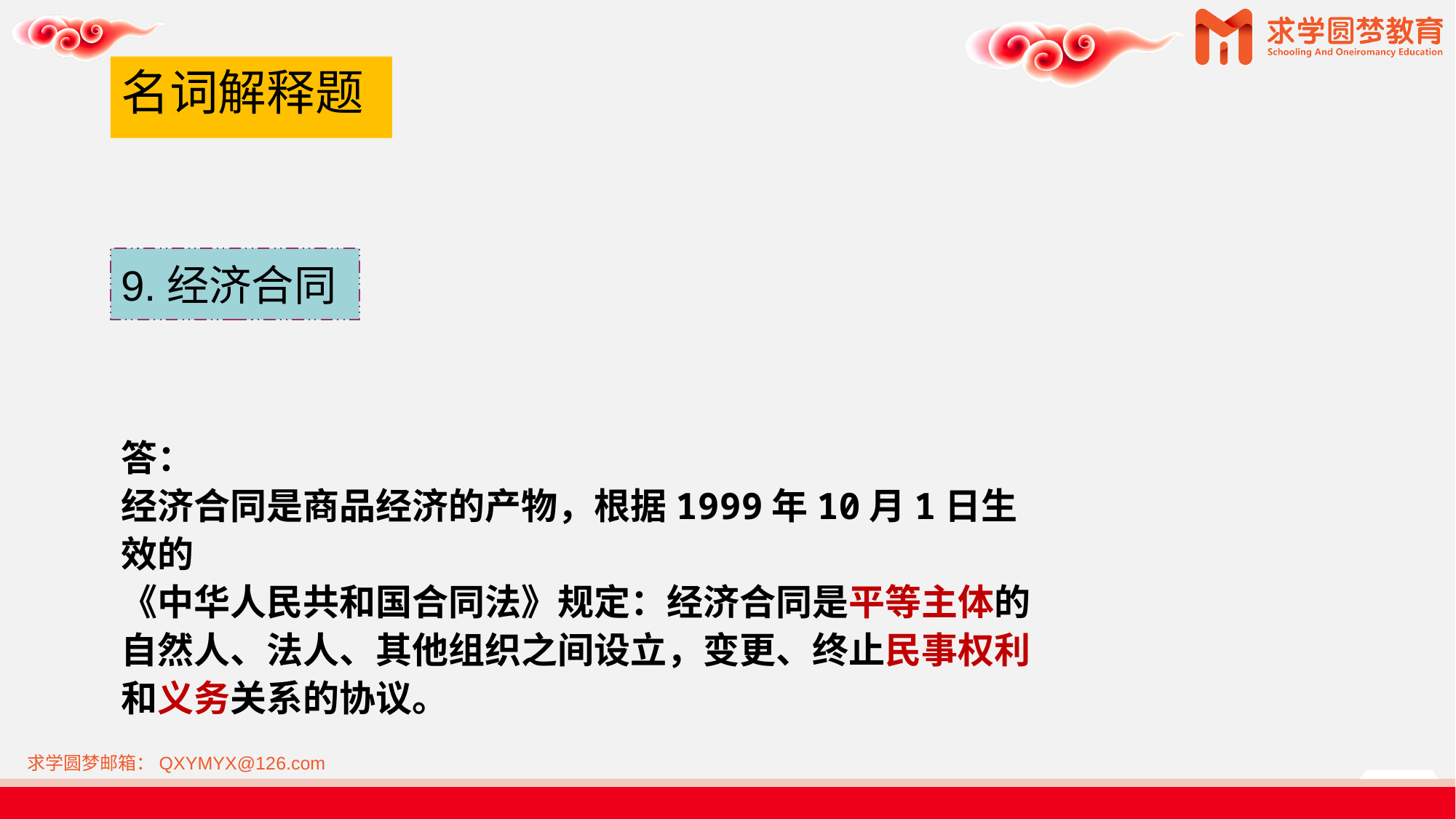

# 名词解释题
9.经济合同
答：
经济合同是商品经济的产物，根据1999年10月1日生效的
《中华人民共和国合同法》规定：经济合同是平等主体的
自然人、法人、其他组织之间设立，变更、终止民事权利
和义务关系的协议。